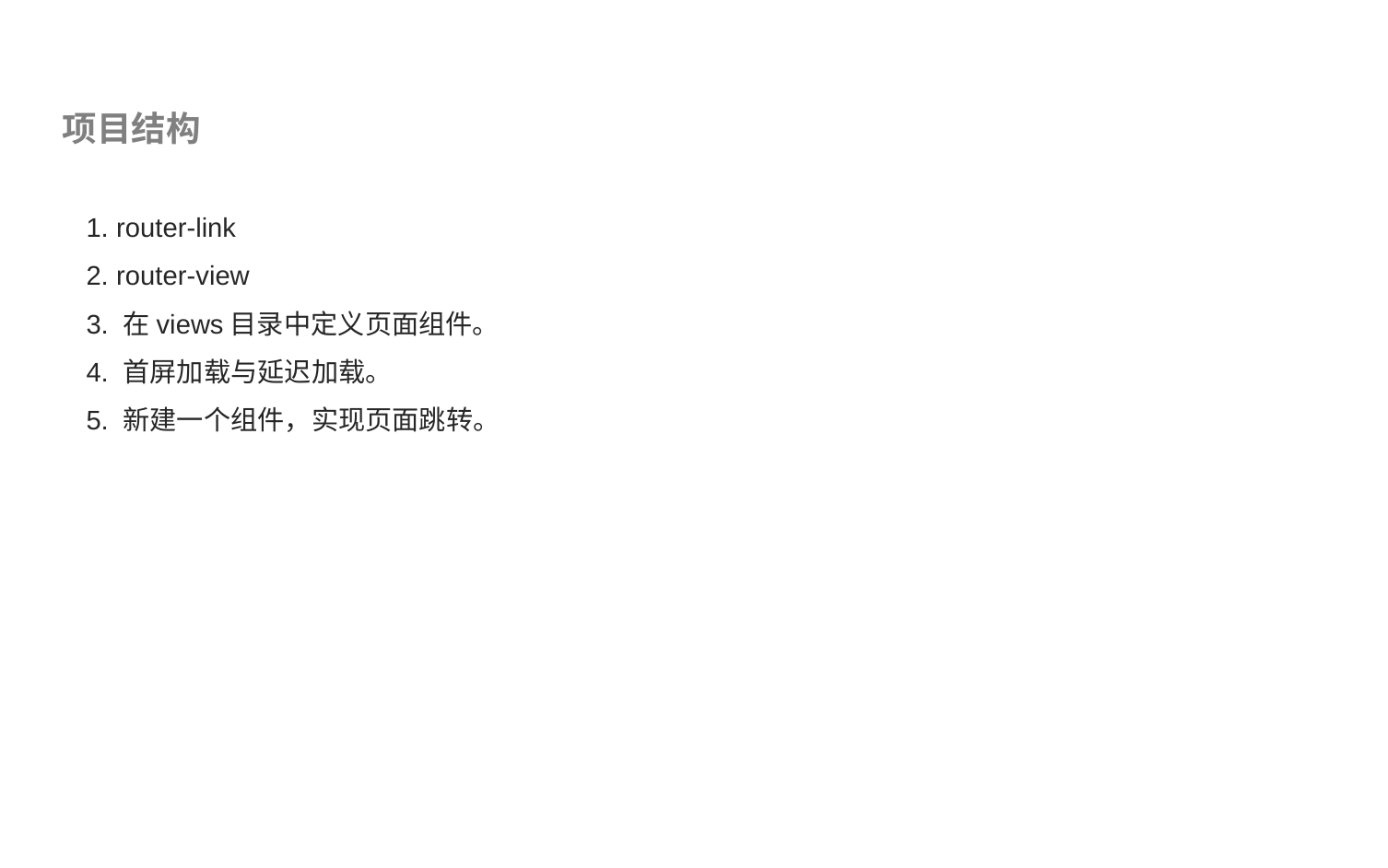

项目结构
1. router-link
2. router-view
3. 在views目录中定义页面组件。
4. 首屏加载与延迟加载。
5. 新建一个组件，实现页面跳转。